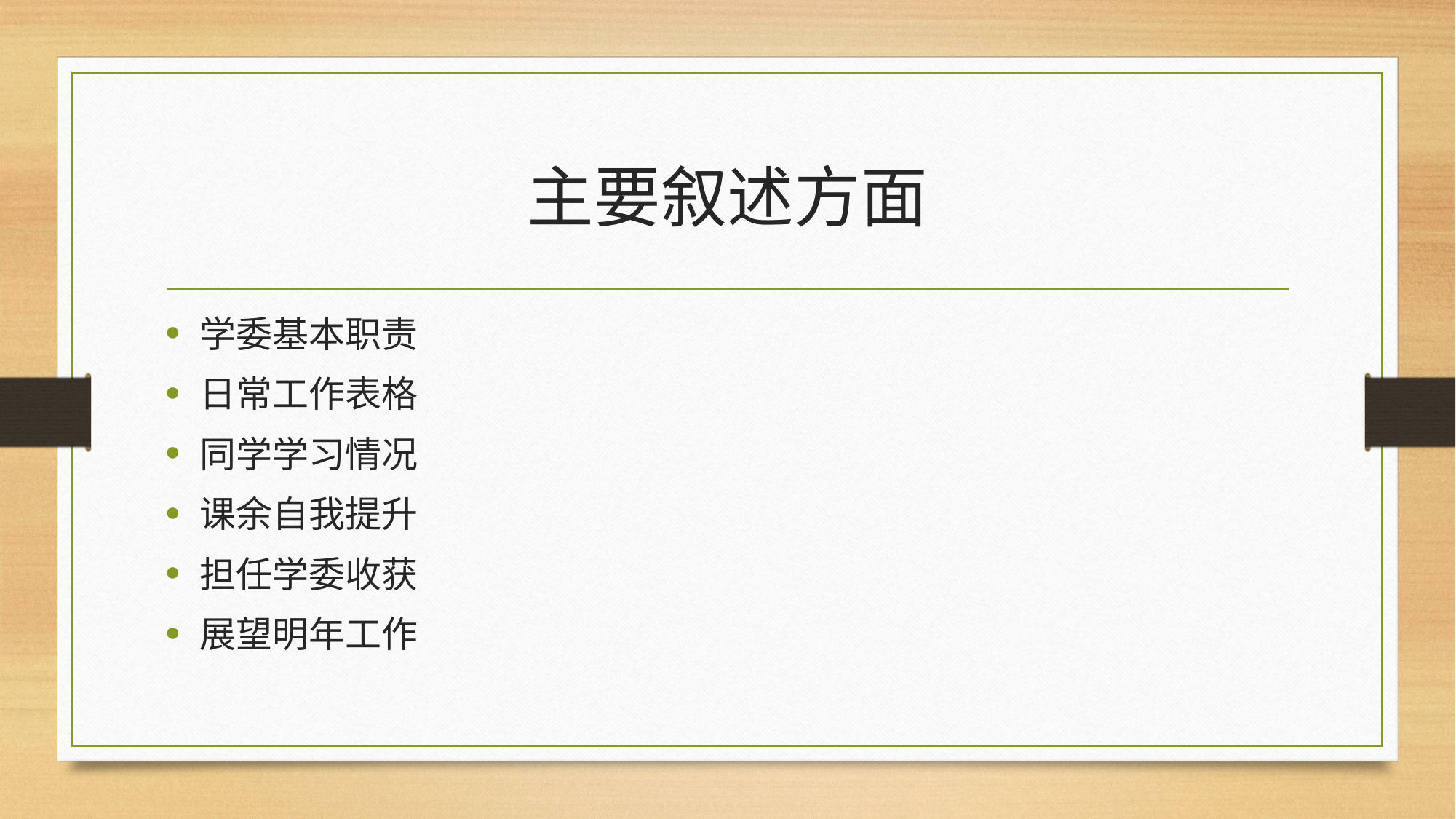

# 主要叙述方面
学委基本职责
日常工作表格
同学学习情况
课余自我提升
担任学委收获
展望明年工作